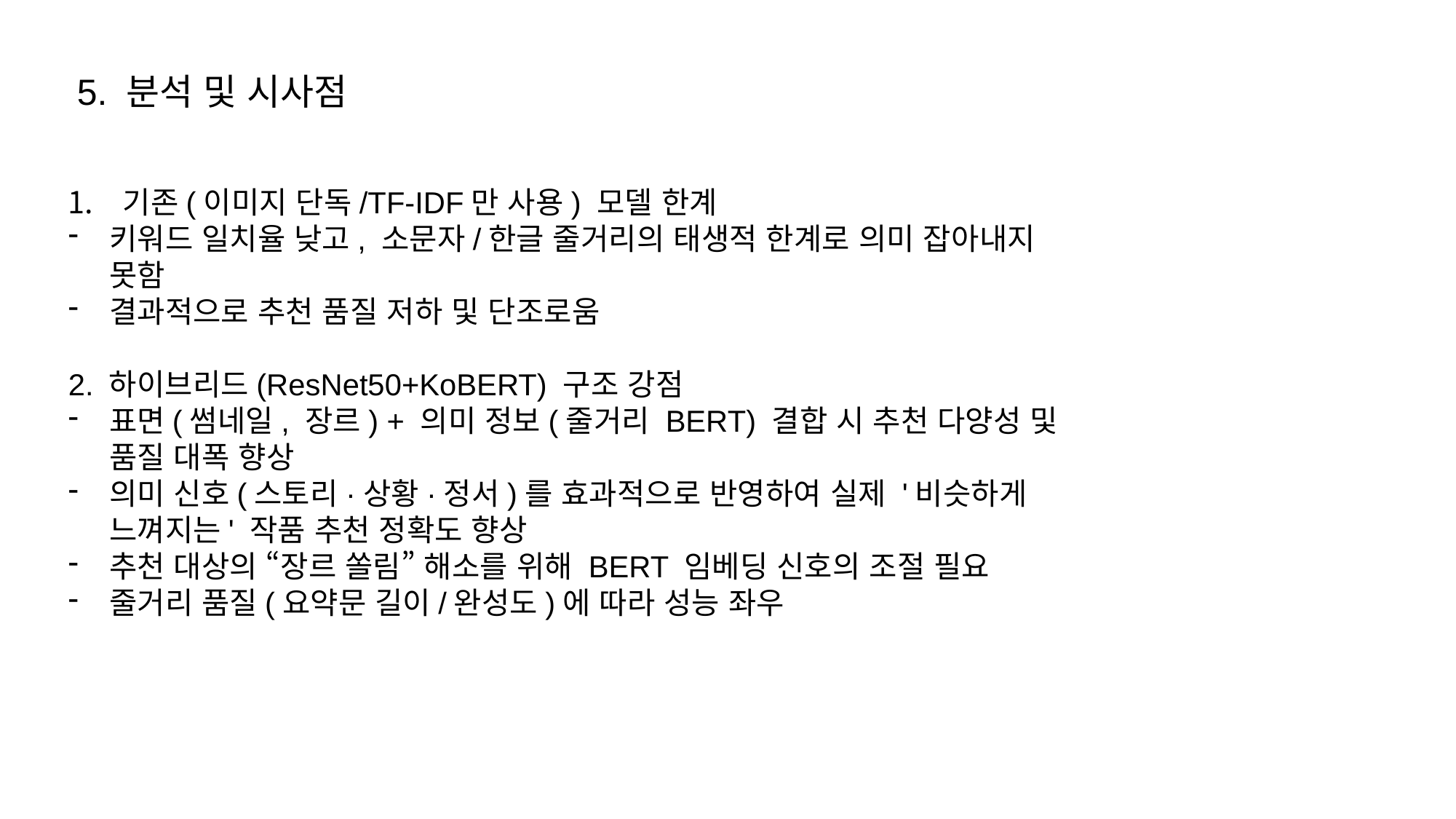

5. 분석 및 시사점
기존(이미지 단독/TF-IDF만 사용) 모델 한계
키워드 일치율 낮고, 소문자/한글 줄거리의 태생적 한계로 의미 잡아내지    못함
결과적으로 추천 품질 저하 및 단조로움

2. 하이브리드(ResNet50+KoBERT) 구조 강점
표면(썸네일, 장르) + 의미 정보(줄거리 BERT) 결합 시 추천 다양성 및 품질 대폭 향상
의미 신호(스토리·상황·정서)를 효과적으로 반영하여 실제 '비슷하게 느껴지는' 작품 추천 정확도 향상
추천 대상의 “장르 쏠림” 해소를 위해 BERT 임베딩 신호의 조절 필요
줄거리 품질(요약문 길이/완성도)에 따라 성능 좌우